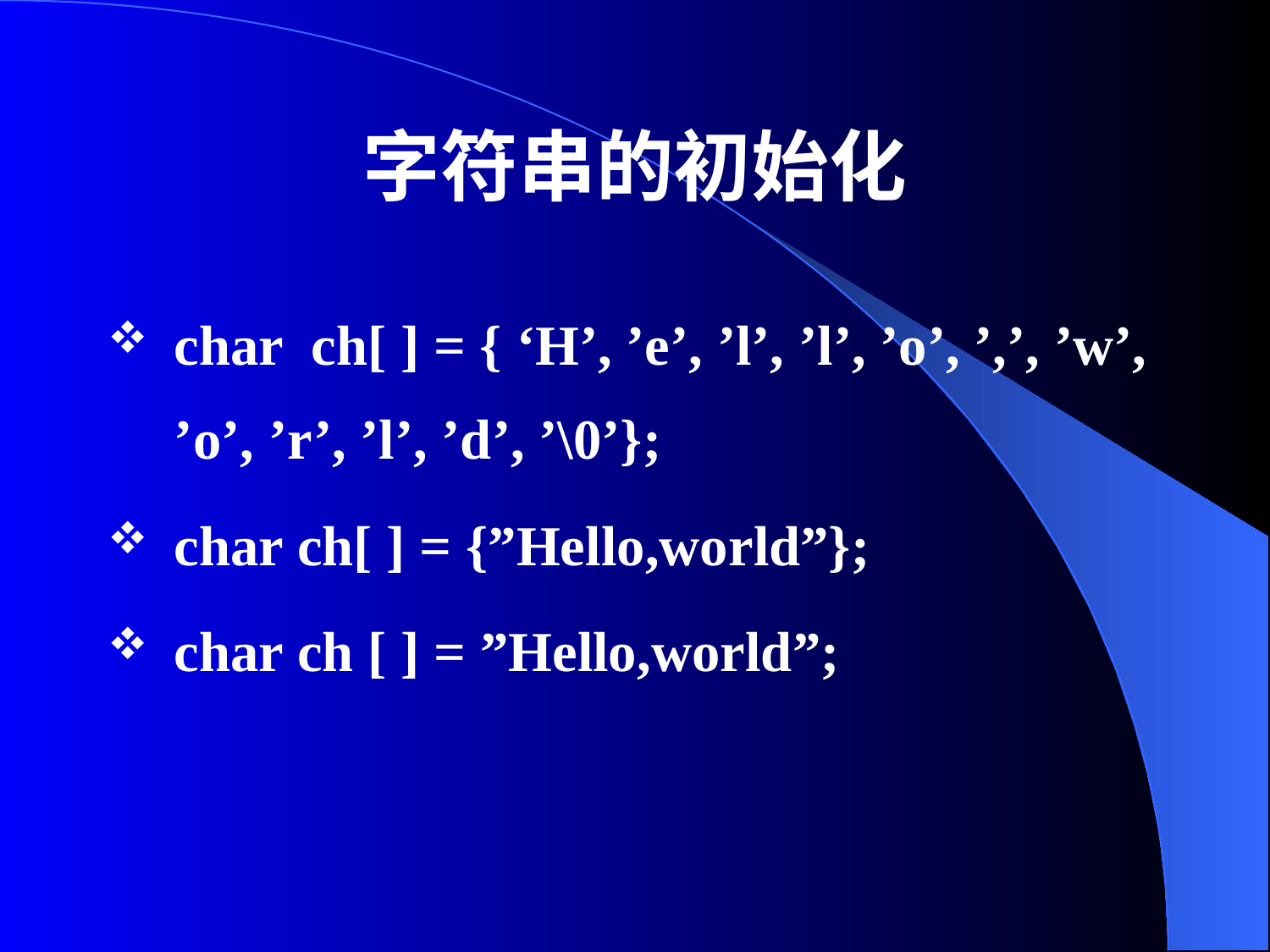

# 字符串的初始化
char  ch[ ] = { ‘H’, ’e’, ’l’, ’l’, ’o’, ’,’, ’w’, ’o’, ’r’, ’l’, ’d’, ’\0’};
char ch[ ] = {”Hello,world”};
char ch [ ] = ”Hello,world”;